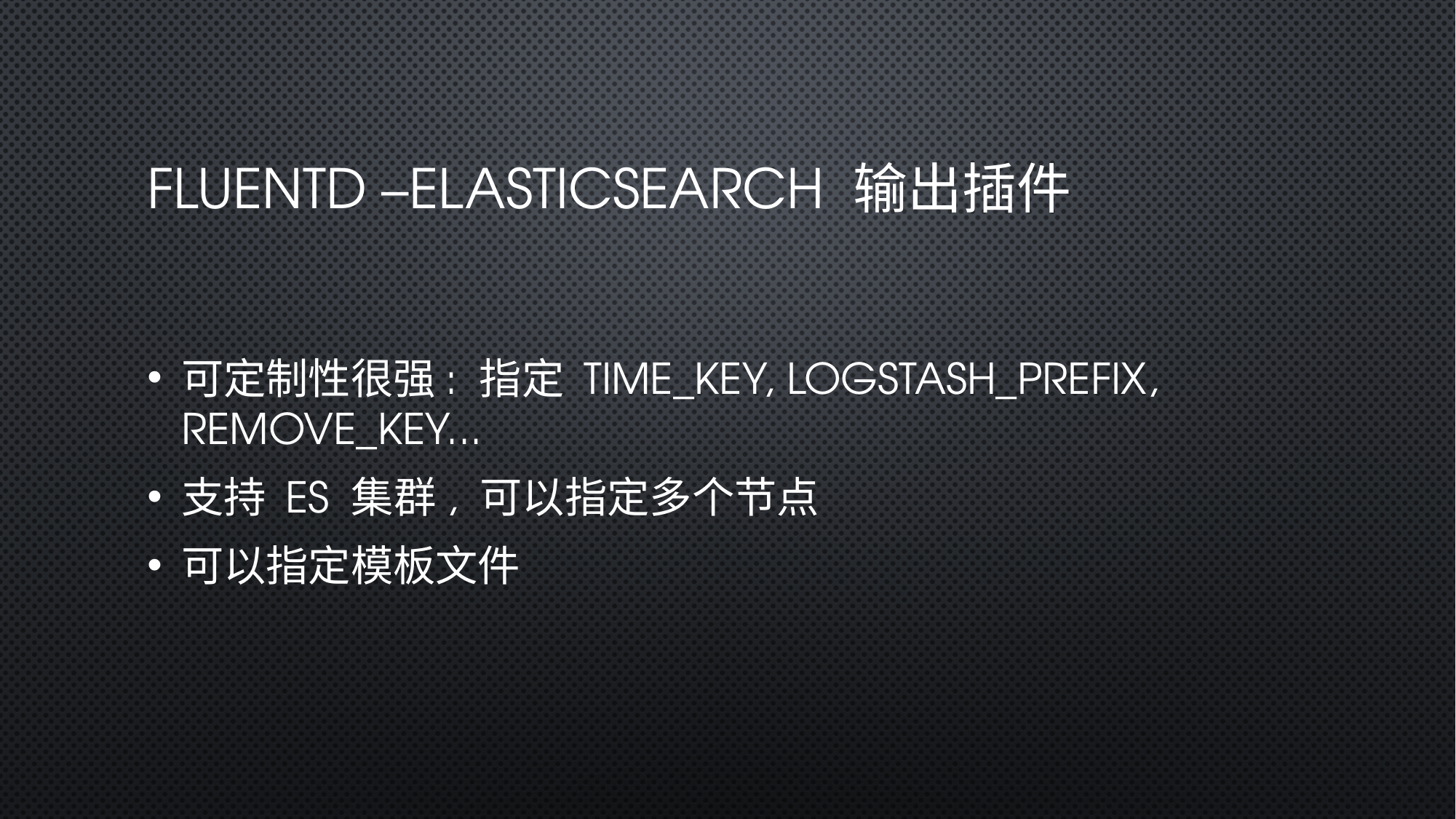

# Fluentd –Elasticsearch 输出插件
可定制性很强: 指定 time_key, logstash_prefix, remove_key...
支持 ES 集群, 可以指定多个节点
可以指定模板文件